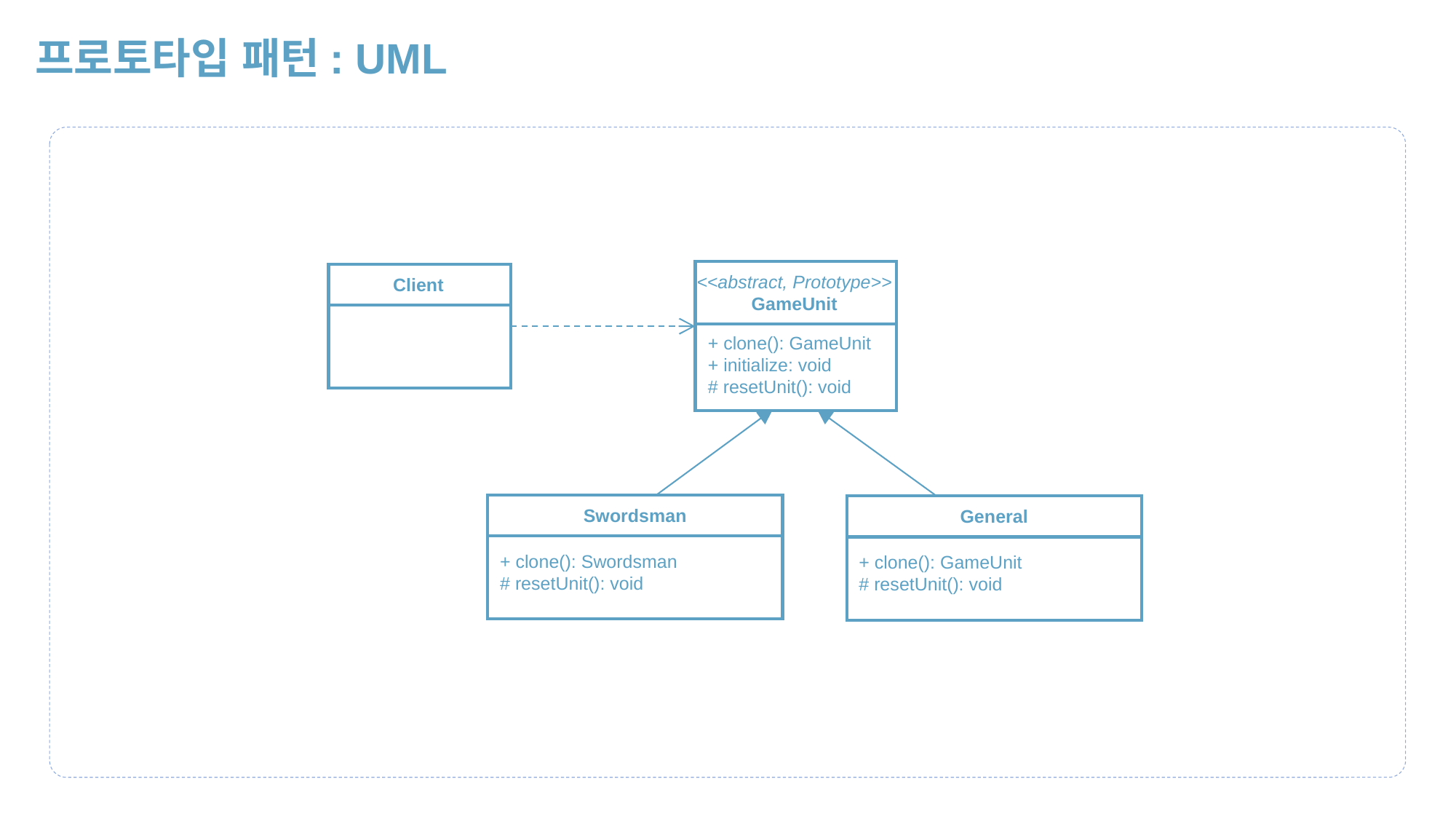

프로토타입 패턴: UML

<<abstract, Prototype>>
GameUnit

+ clone(): GameUnit
+ initialize: void
# resetUnit(): void

Client

Swordsman

General

+ clone(): Swordsman
# resetUnit(): void
+ clone(): GameUnit
# resetUnit(): void